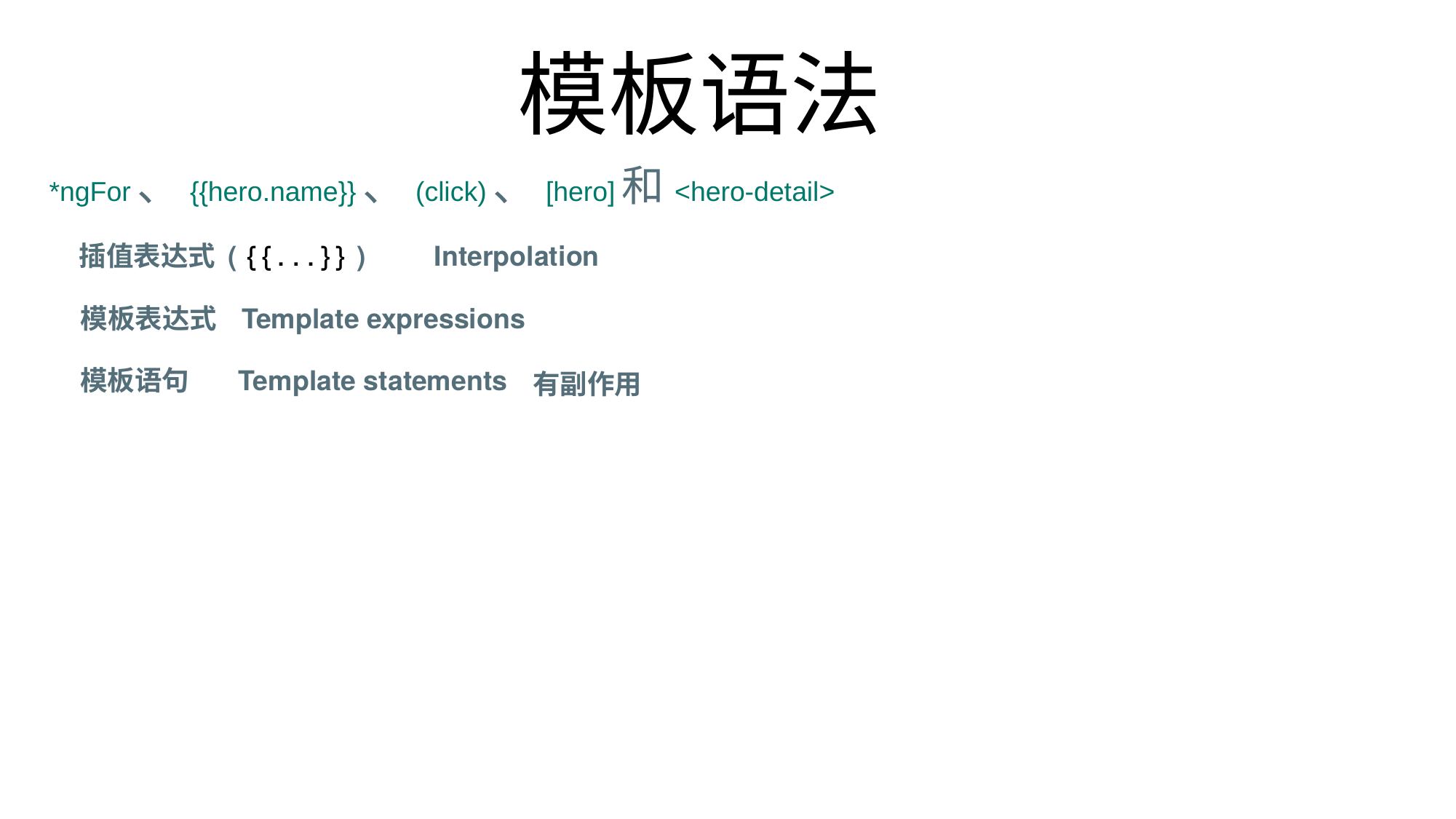

# 模板语法
*ngFor、{{hero.name}}、(click)、[hero]和<hero-detail>
插值表达式 ( {﻿{...}} )
Interpolation
模板表达式
Template expressions
模板语句
Template statements
有副作用